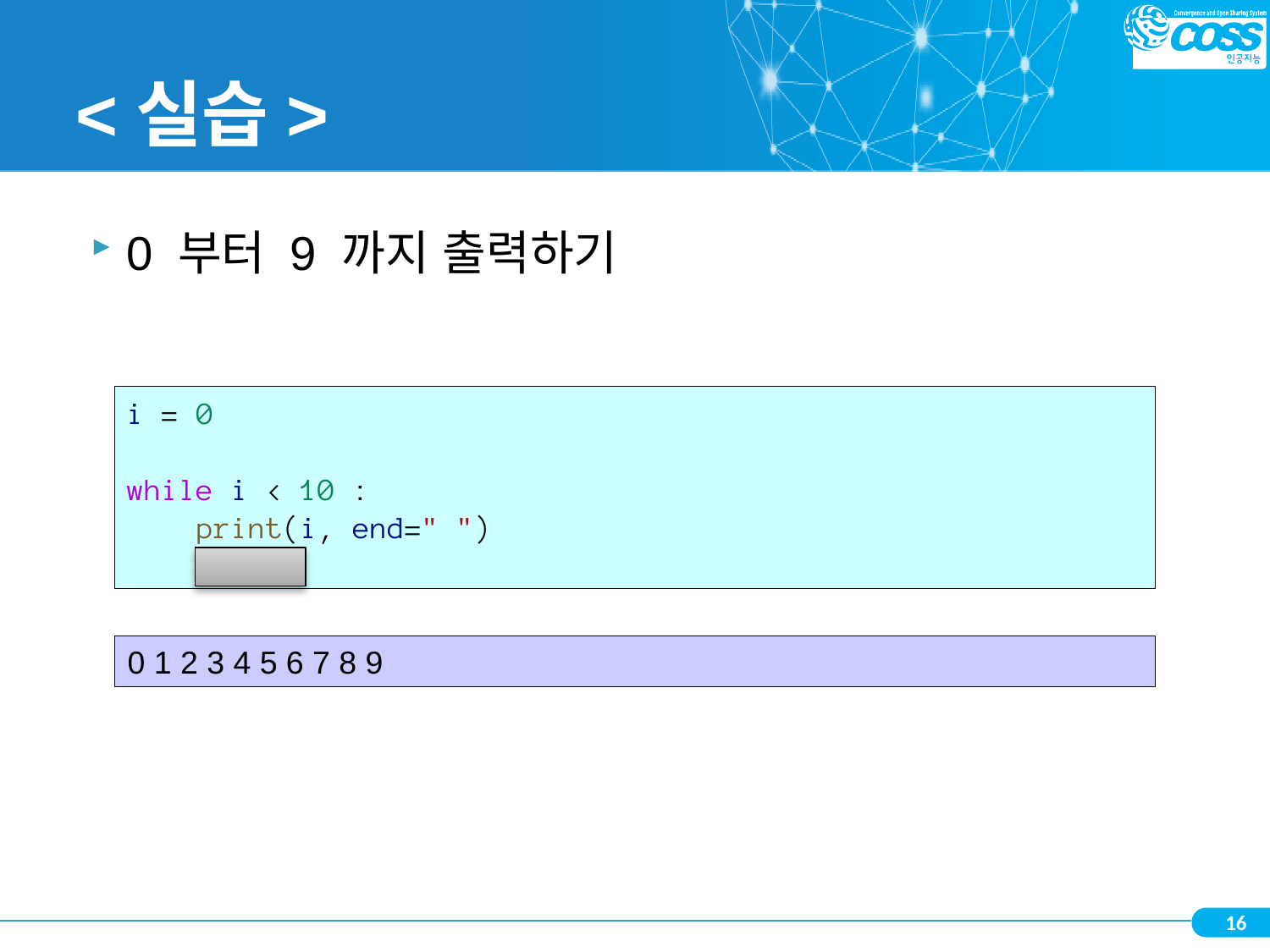

# <실습>
0 부터 9 까지 출력하기
i = 0
while i < 10 :
    print(i, end=" ")
    i += 1

0 1 2 3 4 5 6 7 8 9